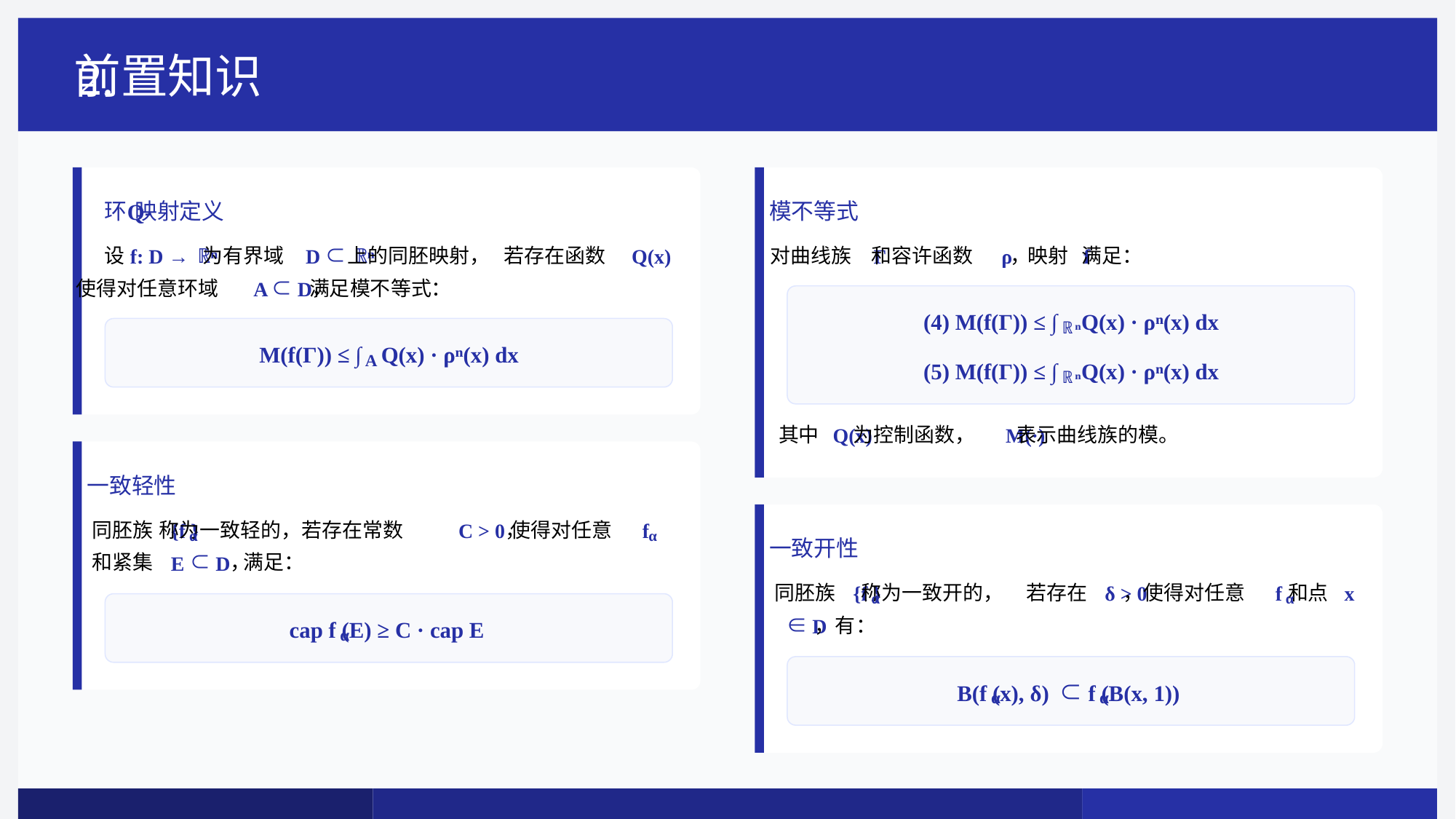

前置知识
2.

环
映射定义
模不等式
Q-
设
ℝ
为有界域
⊂
ℝ
上的同胚映射，
若存在函数
对曲线族
和容许函数
，
映射
满⾜：
 f: D →
ⁿ
 D

ⁿ

 Q(x)
 Γ
 ρ

 f
使得对任意环域
⊂
，
满⾜模不等式：
 A
 D

(4) M(f(Γ)) ≤ ∫
 Q(x) · ρⁿ(x) dx
ℝ
ⁿ

M(f(Γ)) ≤ ∫
 Q(x) · ρⁿ(x) dx
A
(5) M(f(Γ)) ≤ ∫
 Q(x) · ρⁿ(x) dx
ℝ
ⁿ
其中
为控制函数，
表⽰曲线族的模。
 Q(x)
 M(·)

⼀致轻性

同胚族
称为⼀致轻的，若存在常数
，
使得对任意
 {f }
 C > 0

 f
α
α
⼀致开性
和紧集
⊂
，
满⾜：
 E
 D

同胚族
称为⼀致开的，
若存在
，使得对任意
和点
 {f }

 δ > 0
 f
 x
α
α

∈
，有：
 D
cap f (E) ≥ C · cap E
α

⊂
B(f (x), δ)
 f (B(x, 1))
α
α